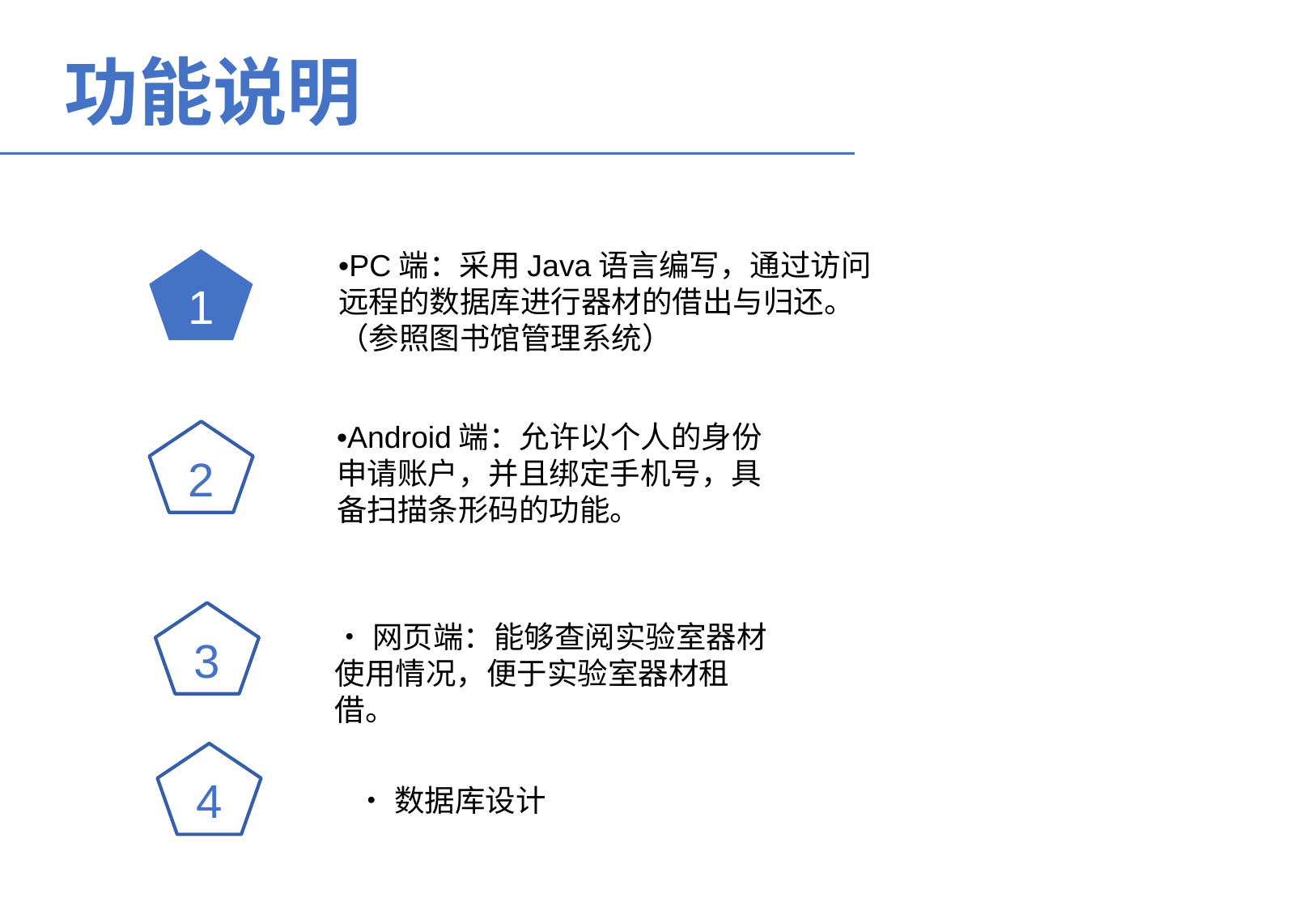

功能说明
•PC端：采用Java语言编写，通过访问远程的数据库进行器材的借出与归还。（参照图书馆管理系统）
1
•Android端：允许以个人的身份申请账户，并且绑定手机号，具备扫描条形码的功能。
2
3
•网页端：能够查阅实验室器材使用情况，便于实验室器材租借。
4
•数据库设计